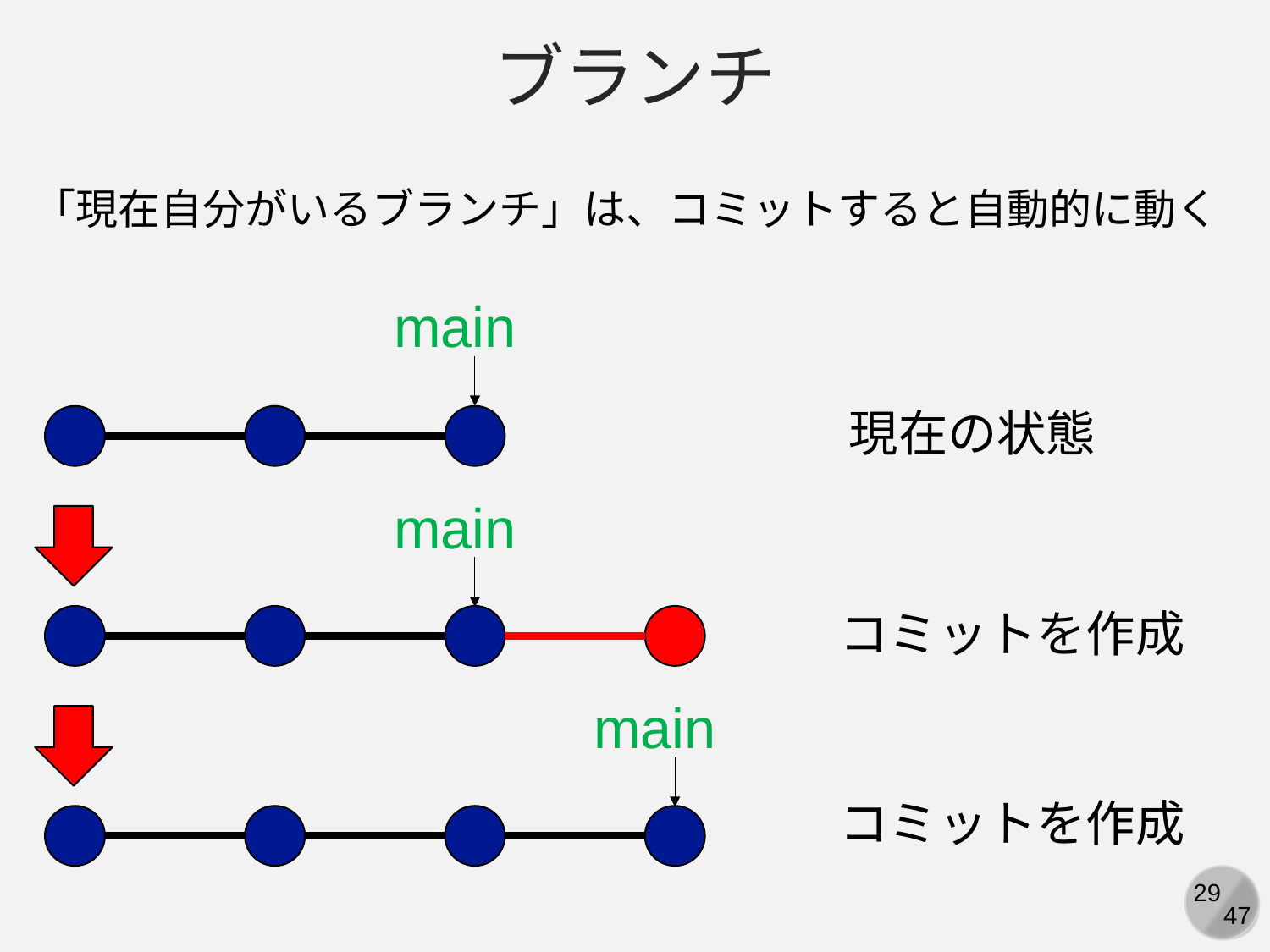

ブランチ
「現在自分がいるブランチ」は、コミットすると自動的に動く
main
現在の状態

main

コミットを作成

main

コミットを作成